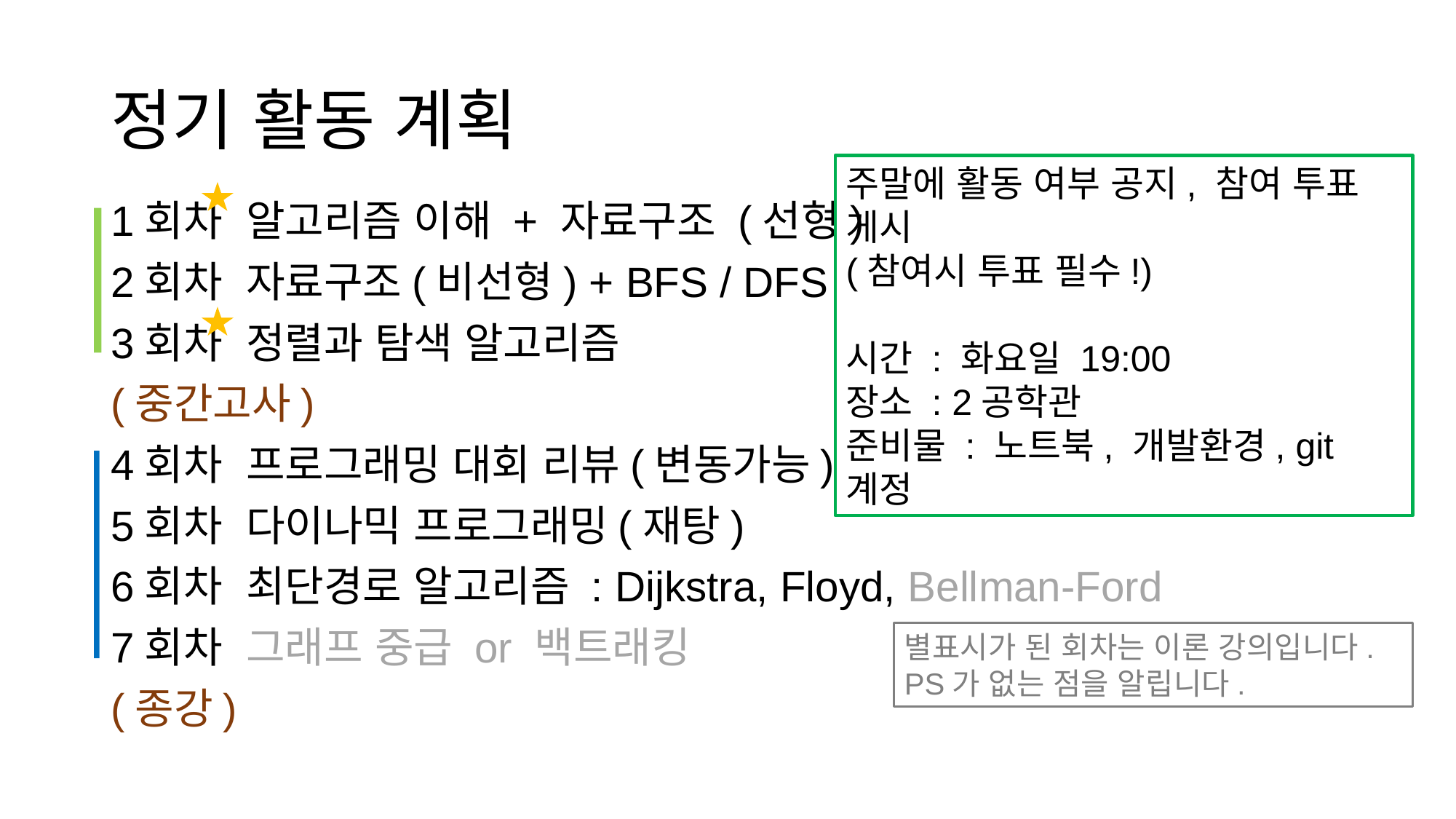

# 정기 활동 계획
주말에 활동 여부 공지, 참여 투표 게시
(참여시 투표 필수!)

시간 : 화요일 19:00
장소 : 2공학관
준비물 : 노트북, 개발환경, git계정

1회차  알고리즘 이해 + 자료구조 (선형)
2회차  자료구조(비선형) + BFS / DFS
3회차  정렬과 탐색 알고리즘
(중간고사)
4회차  프로그래밍 대회 리뷰(변동가능)
5회차  다이나믹 프로그래밍(재탕)
6회차  최단경로 알고리즘 : Dijkstra, Floyd, Bellman-Ford
7회차  그래프 중급 or 백트래킹
(종강)

별표시가 된 회차는 이론 강의입니다.
PS가 없는 점을 알립니다.